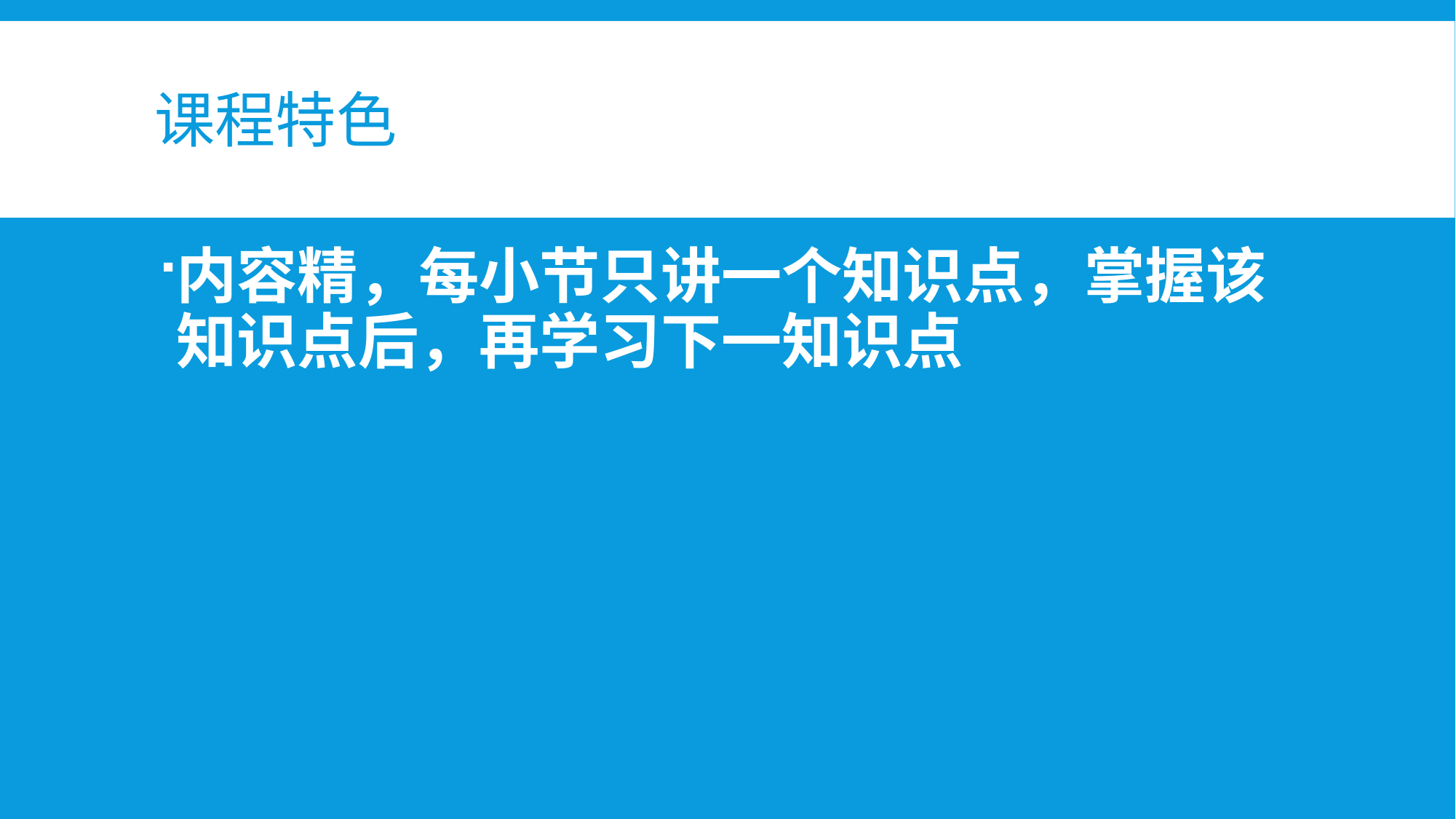

# 课程特色
内容精，每小节只讲一个知识点，掌握该知识点后，再学习下一知识点